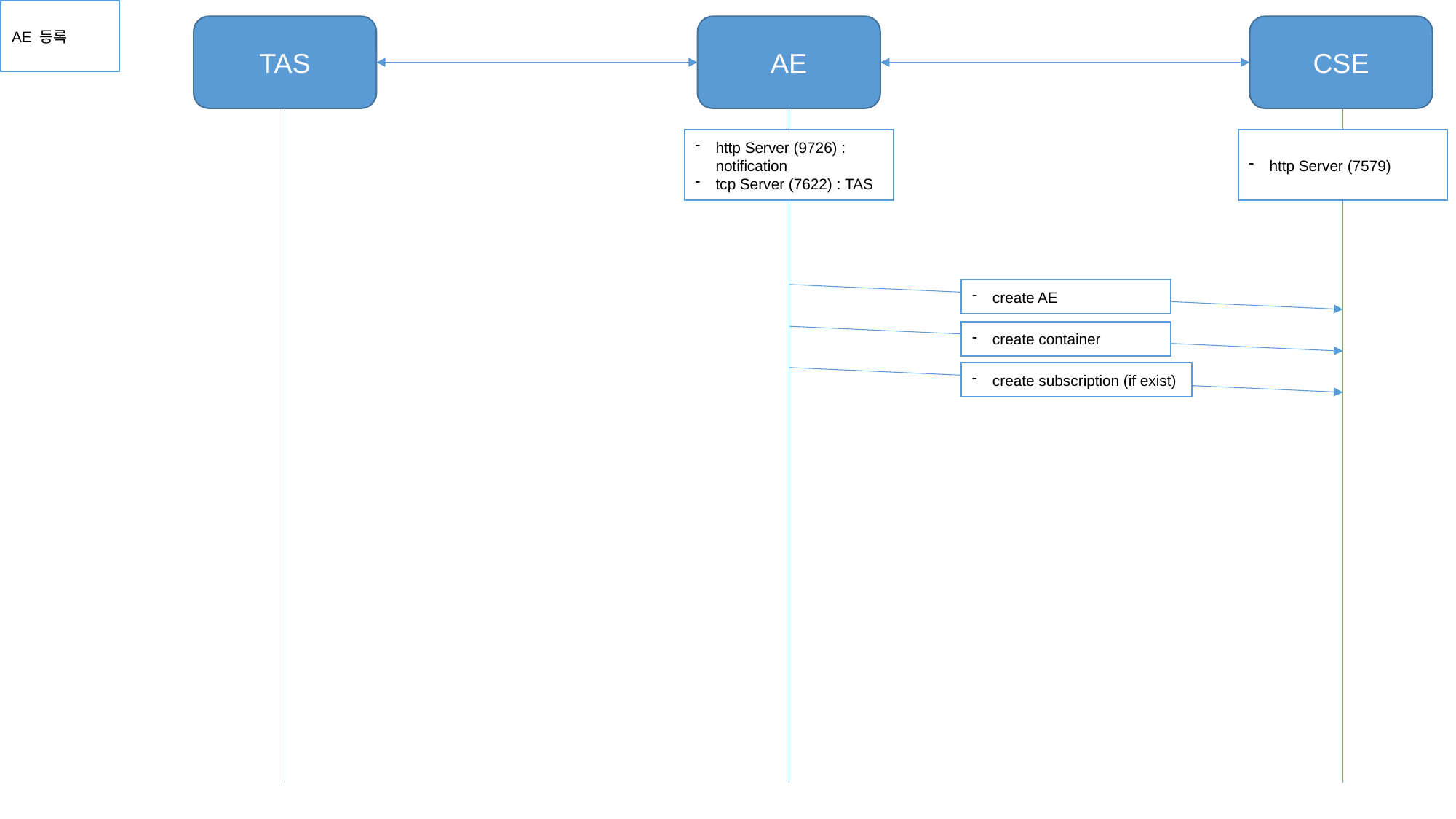

AE 등록
TAS
AE
CSE
http Server (9726) : notification
tcp Server (7622) : TAS
http Server (7579)
create AE
create container
create subscription (if exist)